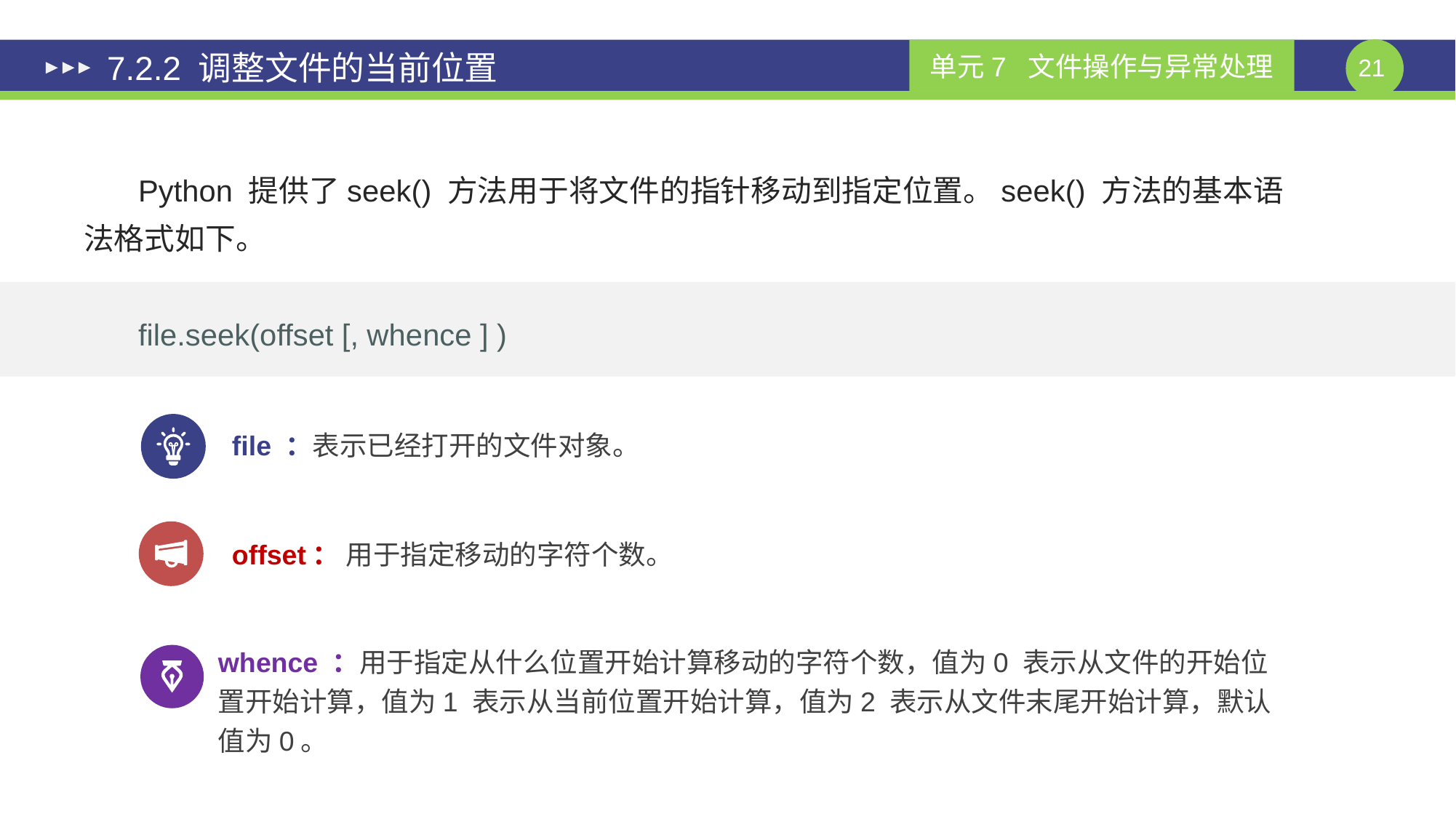

# 7.2.2 调整文件的当前位置
Python 提供了seek() 方法用于将文件的指针移动到指定位置。seek() 方法的基本语法格式如下。

file.seek(offset [, whence ] )

file ：表示已经打开的文件对象。

offset： 用于指定移动的字符个数。
whence ：用于指定从什么位置开始计算移动的字符个数，值为0 表示从文件的开始位置开始计算，值为1 表示从当前位置开始计算，值为2 表示从文件末尾开始计算，默认值为0。